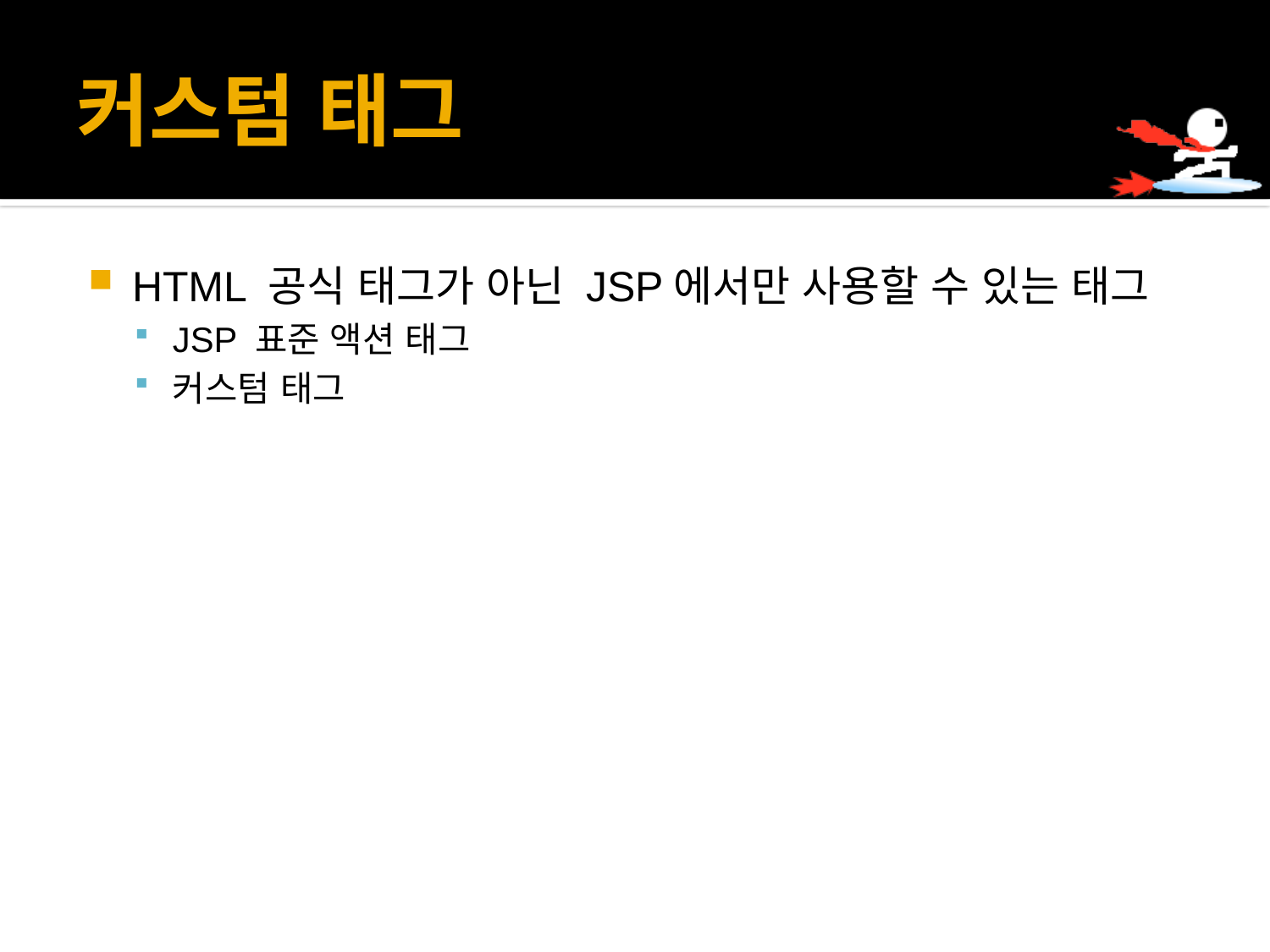

# 커스텀 태그
HTML 공식 태그가 아닌 JSP에서만 사용할 수 있는 태그
JSP 표준 액션 태그
커스텀 태그